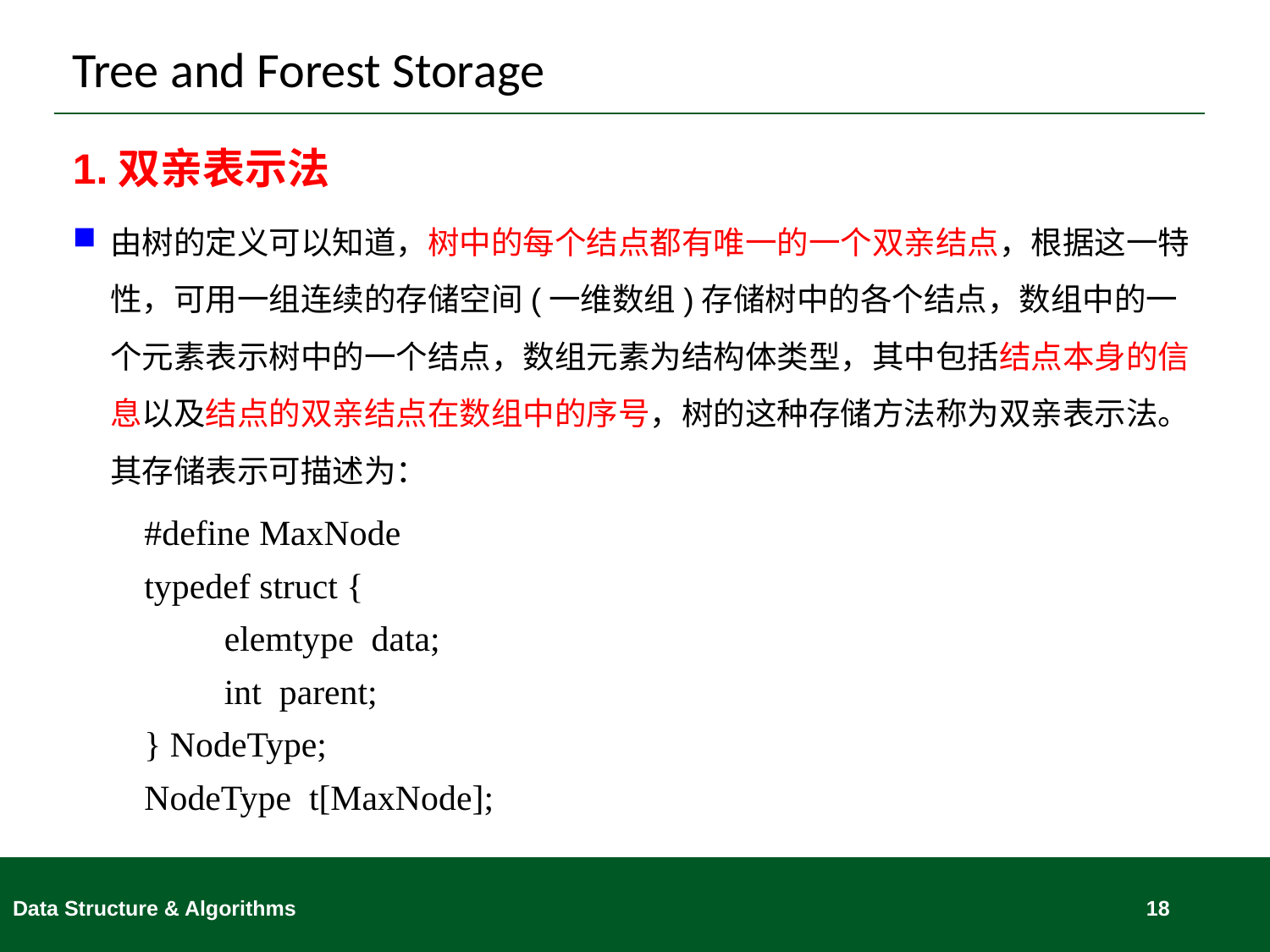

# Tree and Forest Storage
1.双亲表示法
由树的定义可以知道，树中的每个结点都有唯一的一个双亲结点，根据这一特性，可用一组连续的存储空间(一维数组)存储树中的各个结点，数组中的一个元素表示树中的一个结点，数组元素为结构体类型，其中包括结点本身的信息以及结点的双亲结点在数组中的序号，树的这种存储方法称为双亲表示法。其存储表示可描述为：
 #define MaxNode
 typedef struct {
          elemtype  data;
          int  parent;
 } NodeType;
 NodeType  t[MaxNode];

Data Structure & Algorithms
18